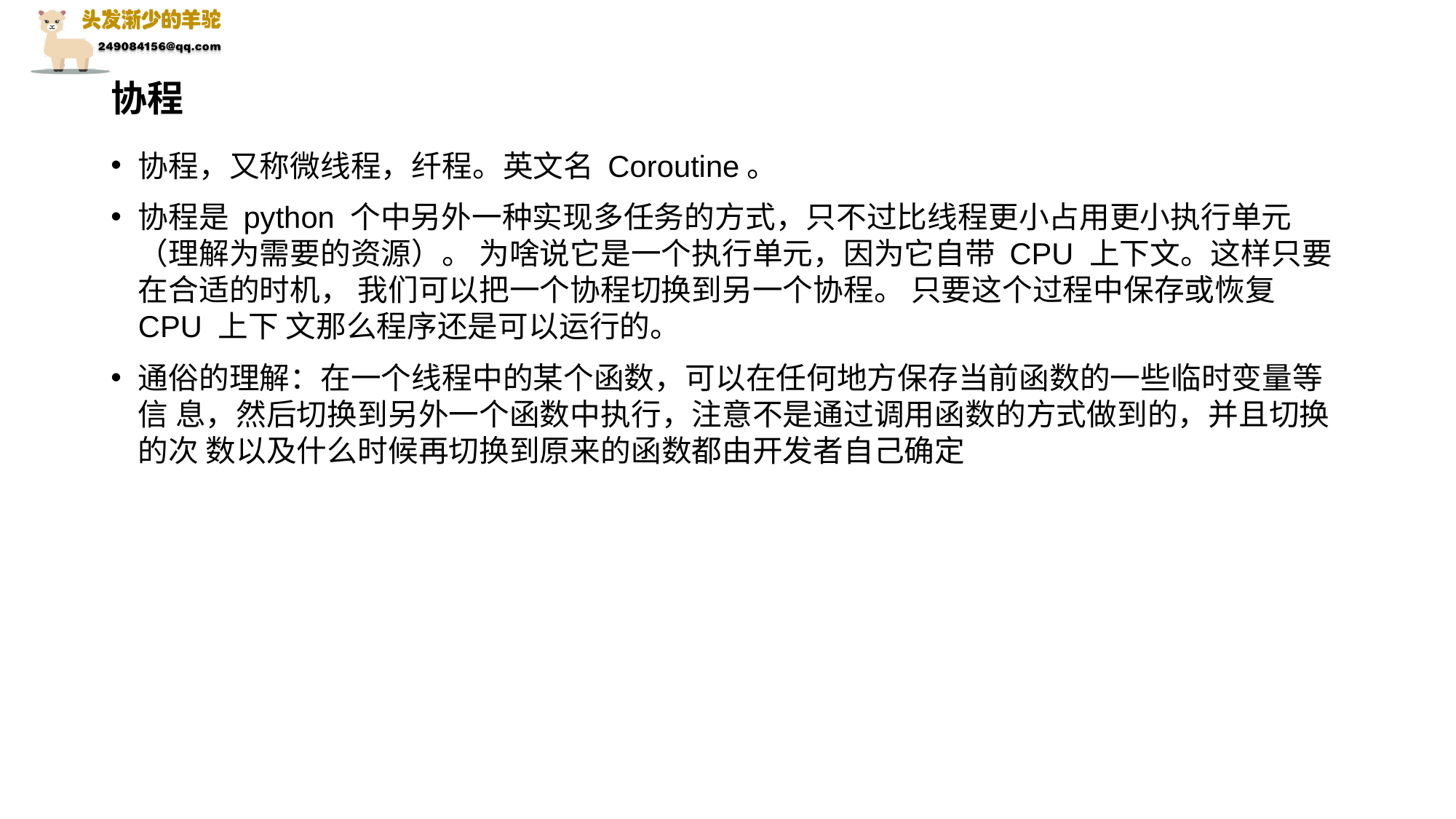

协程
协程，又称微线程，纤程。英文名 Coroutine。
协程是 python 个中另外一种实现多任务的方式，只不过比线程更小占用更小执行单元（理解为需要的资源）。 为啥说它是一个执行单元，因为它自带 CPU 上下文。这样只要在合适的时机， 我们可以把一个协程切换到另一个协程。 只要这个过程中保存或恢复 CPU 上下 文那么程序还是可以运行的。
通俗的理解：在一个线程中的某个函数，可以在任何地方保存当前函数的一些临时变量等信 息，然后切换到另外一个函数中执行，注意不是通过调用函数的方式做到的，并且切换的次 数以及什么时候再切换到原来的函数都由开发者自己确定